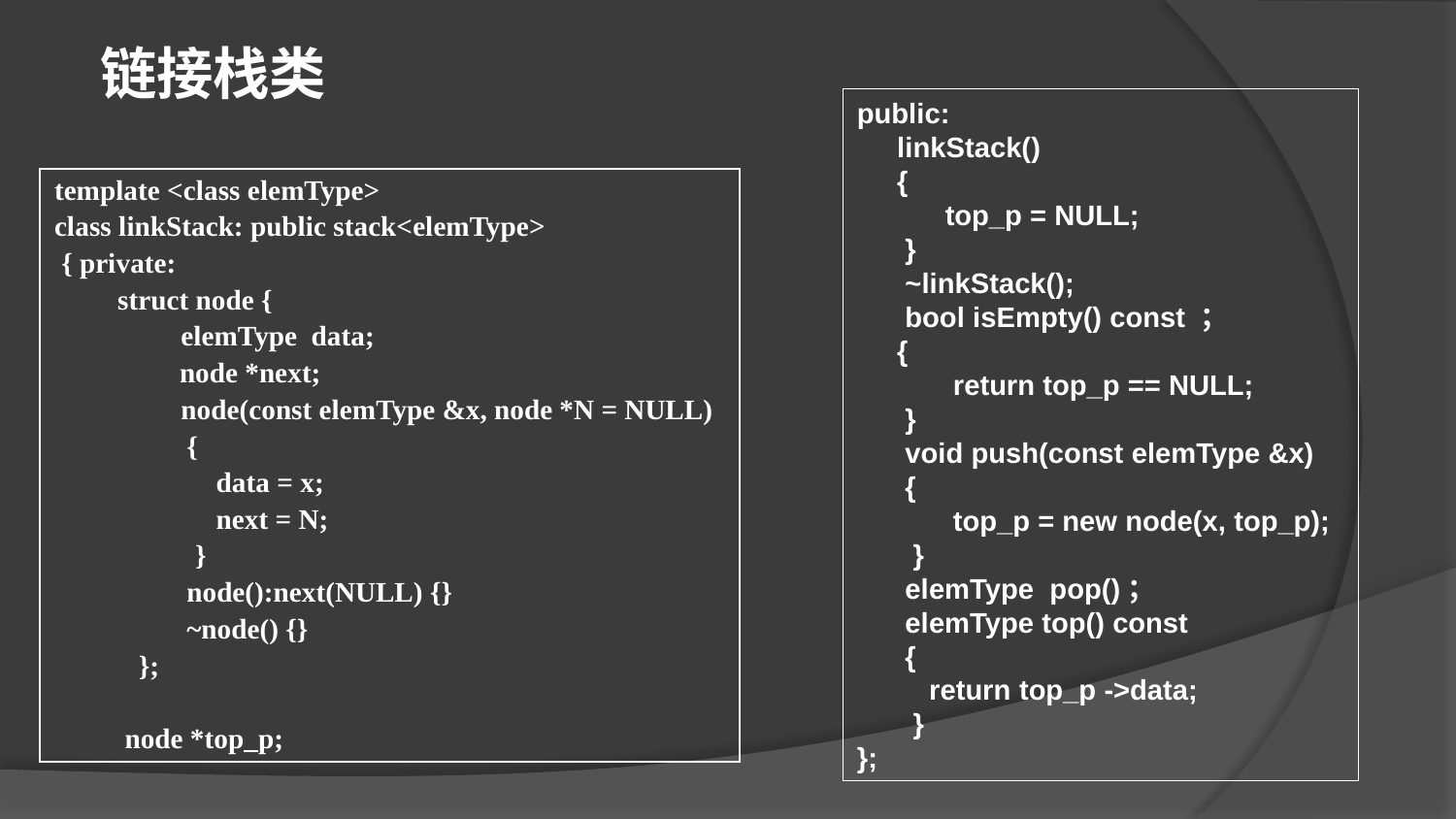

链接栈类
public:
     linkStack()
     {
           top_p = NULL;
      }
      ~linkStack();
      bool isEmpty() const ；
     {
            return top_p == NULL;
      }
      void push(const elemType &x)
      {
            top_p = new node(x, top_p);
       }
      elemType  pop()；
      elemType top() const
      {
         return top_p ->data;
       }
};
template <class elemType>
class linkStack: public stack<elemType>
 { private:
         struct node {
                  elemType  data;
	    node *next;
                  node(const elemType &x, node *N = NULL)
	     {
                       data = x;
                       next = N;
                    }
	     node():next(NULL) {}
	     ~node() {}
            };

          node *top_p;